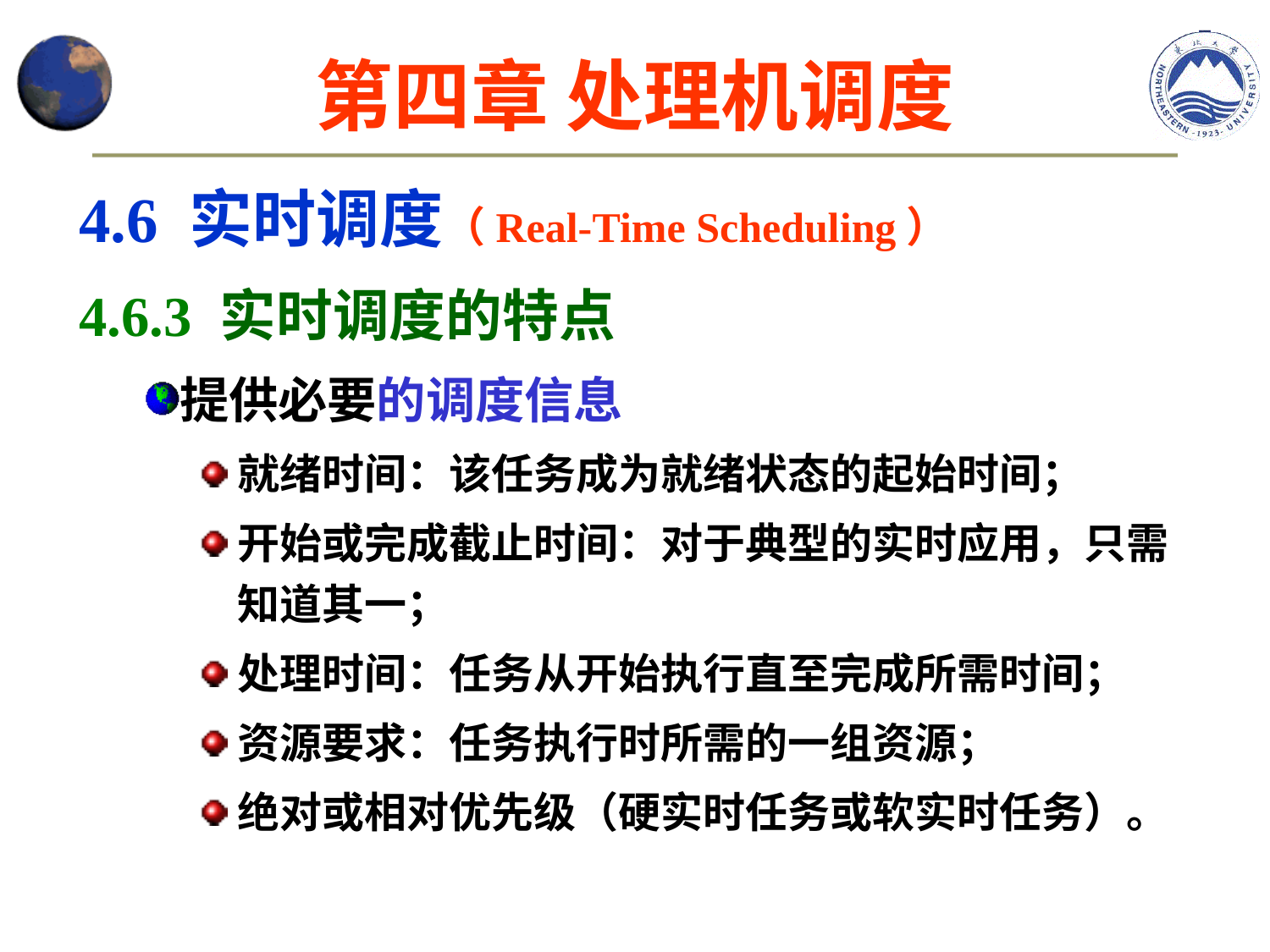

# 第四章 处理机调度
4.6 实时调度（Real-Time Scheduling）
4.6.3 实时调度的特点
提供必要的调度信息
就绪时间：该任务成为就绪状态的起始时间；
开始或完成截止时间：对于典型的实时应用，只需知道其一；
处理时间：任务从开始执行直至完成所需时间；
资源要求：任务执行时所需的一组资源；
绝对或相对优先级（硬实时任务或软实时任务）。